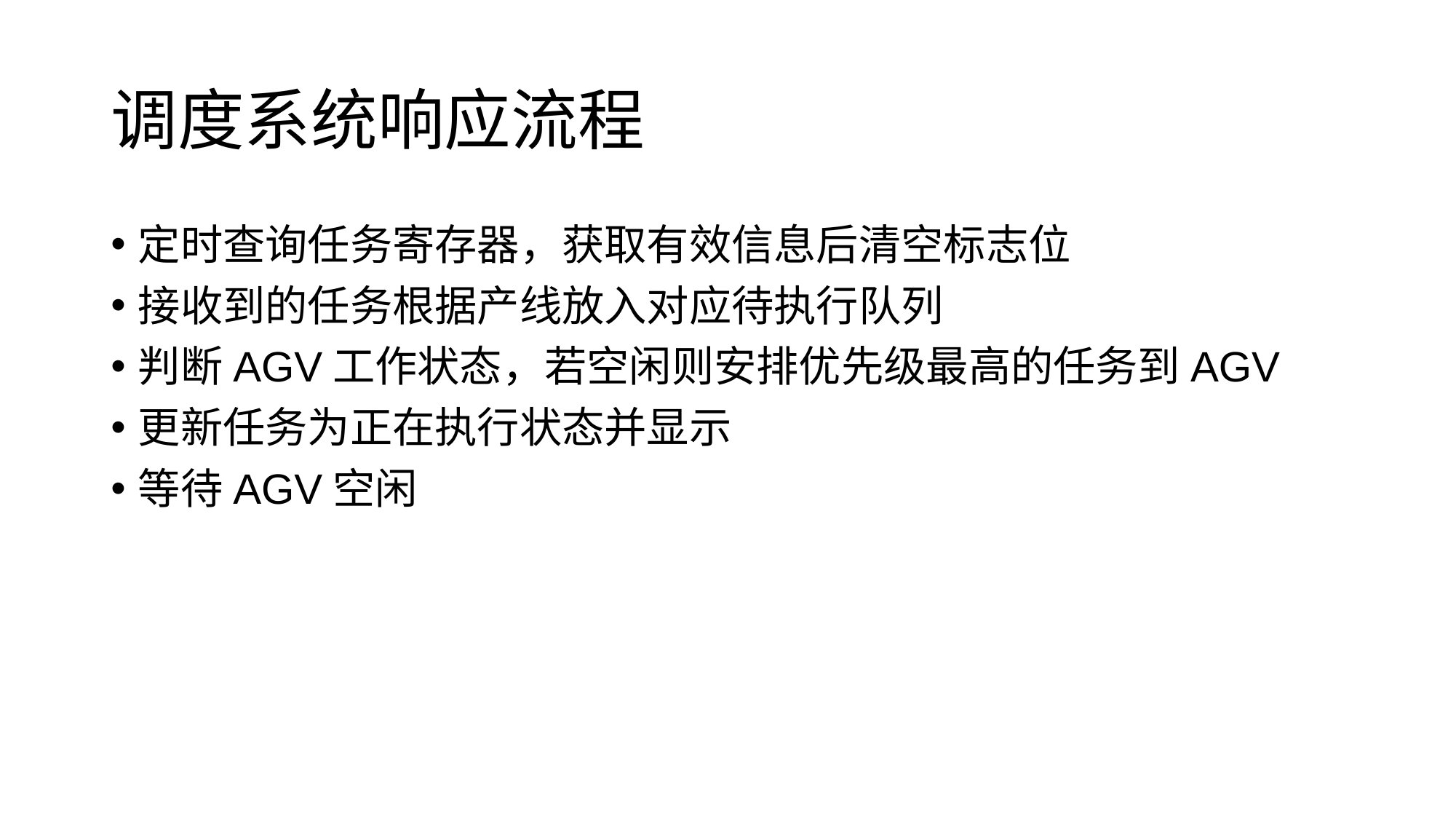

# 调度系统响应流程
定时查询任务寄存器，获取有效信息后清空标志位
接收到的任务根据产线放入对应待执行队列
判断AGV工作状态，若空闲则安排优先级最高的任务到AGV
更新任务为正在执行状态并显示
等待AGV空闲